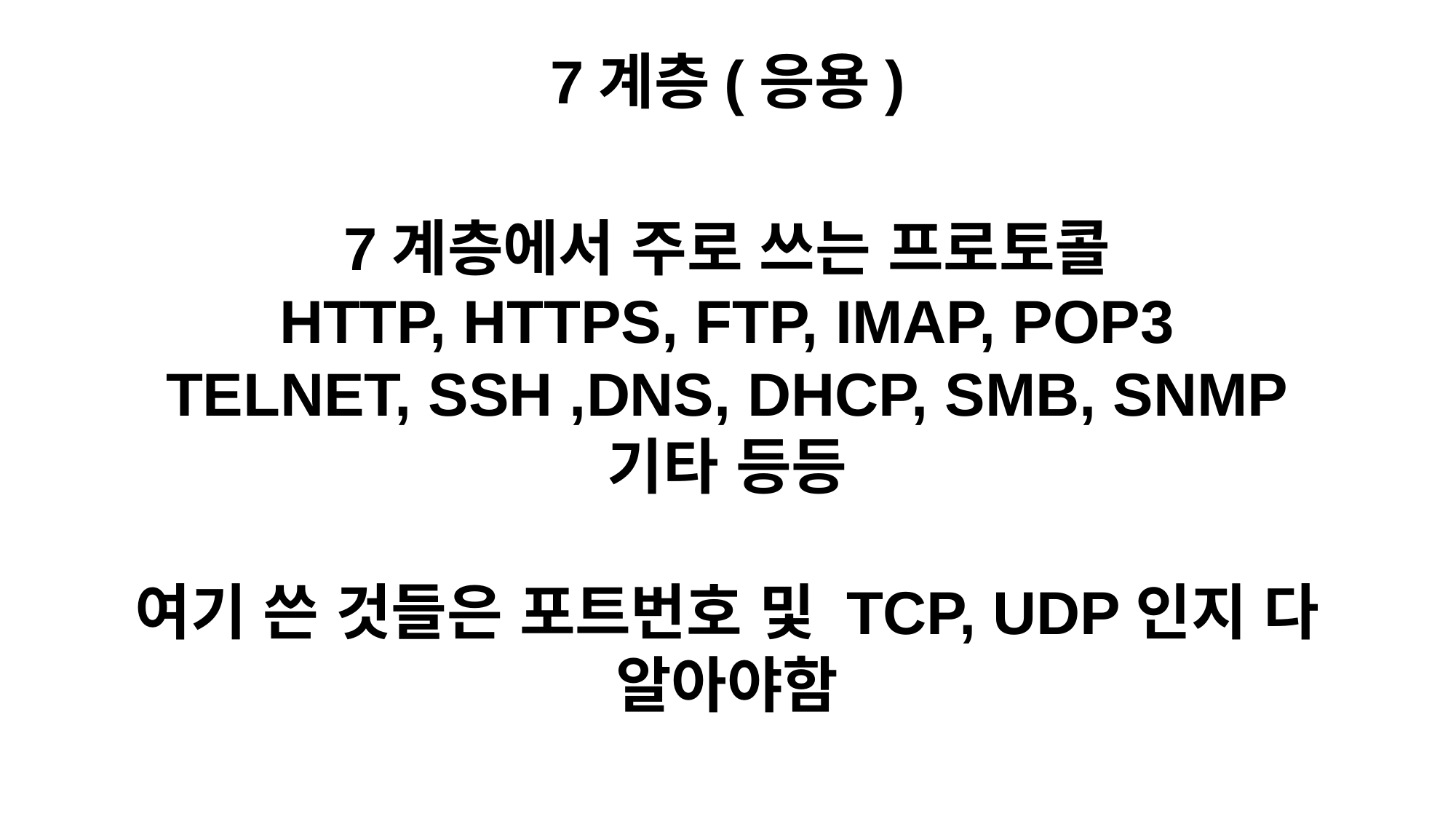

7계층(응용)
7계층에서 주로 쓰는 프로토콜
HTTP, HTTPS, FTP, IMAP, POP3
TELNET, SSH ,DNS, DHCP, SMB, SNMP
기타 등등

여기 쓴 것들은 포트번호 및 TCP, UDP인지 다 알아야함